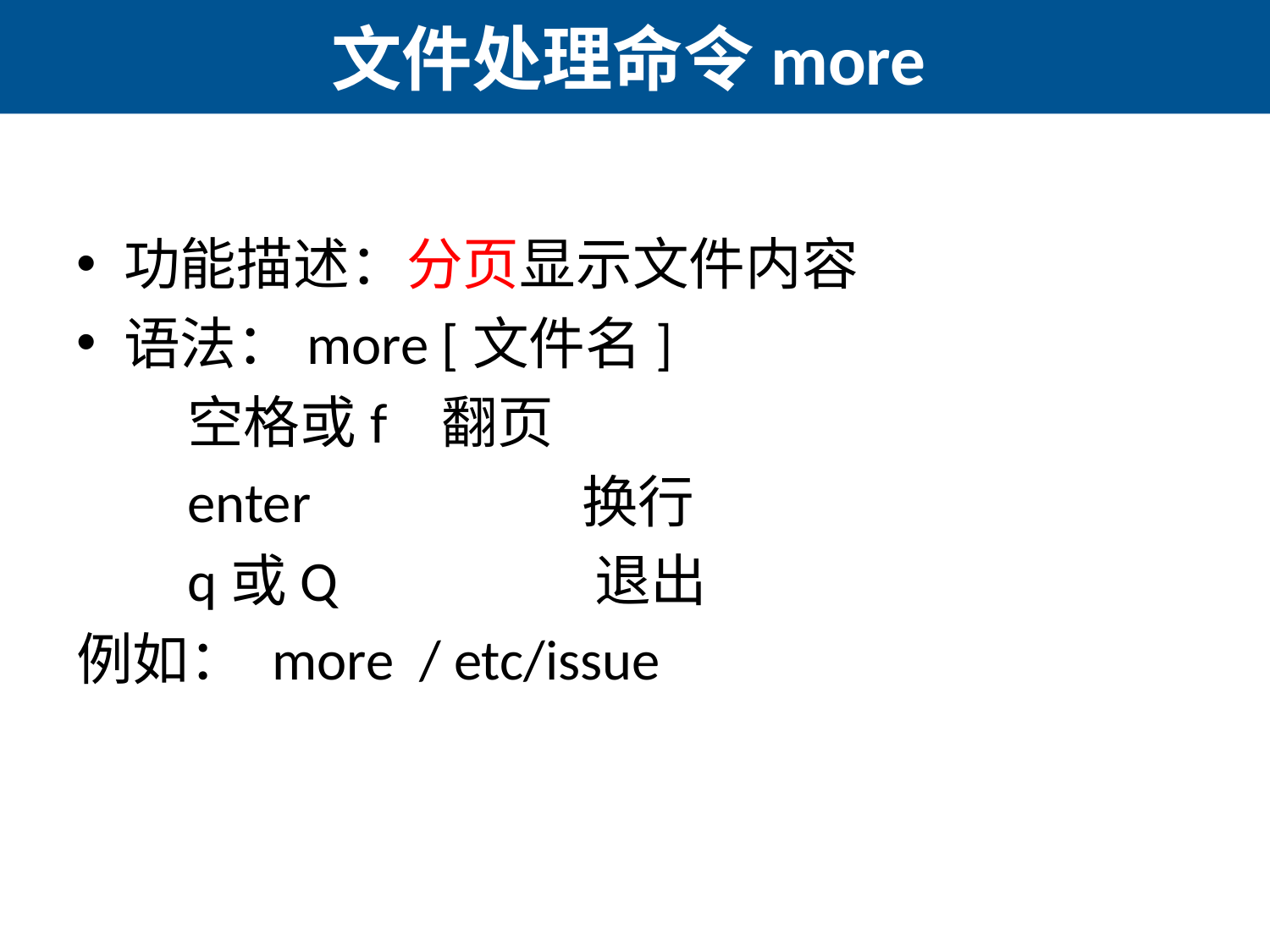

# 文件处理命令more
功能描述：分页显示文件内容
语法：more [文件名]
空格或f	翻页
enter 	          换行
q或Q	           退出
例如： more  / etc/issue